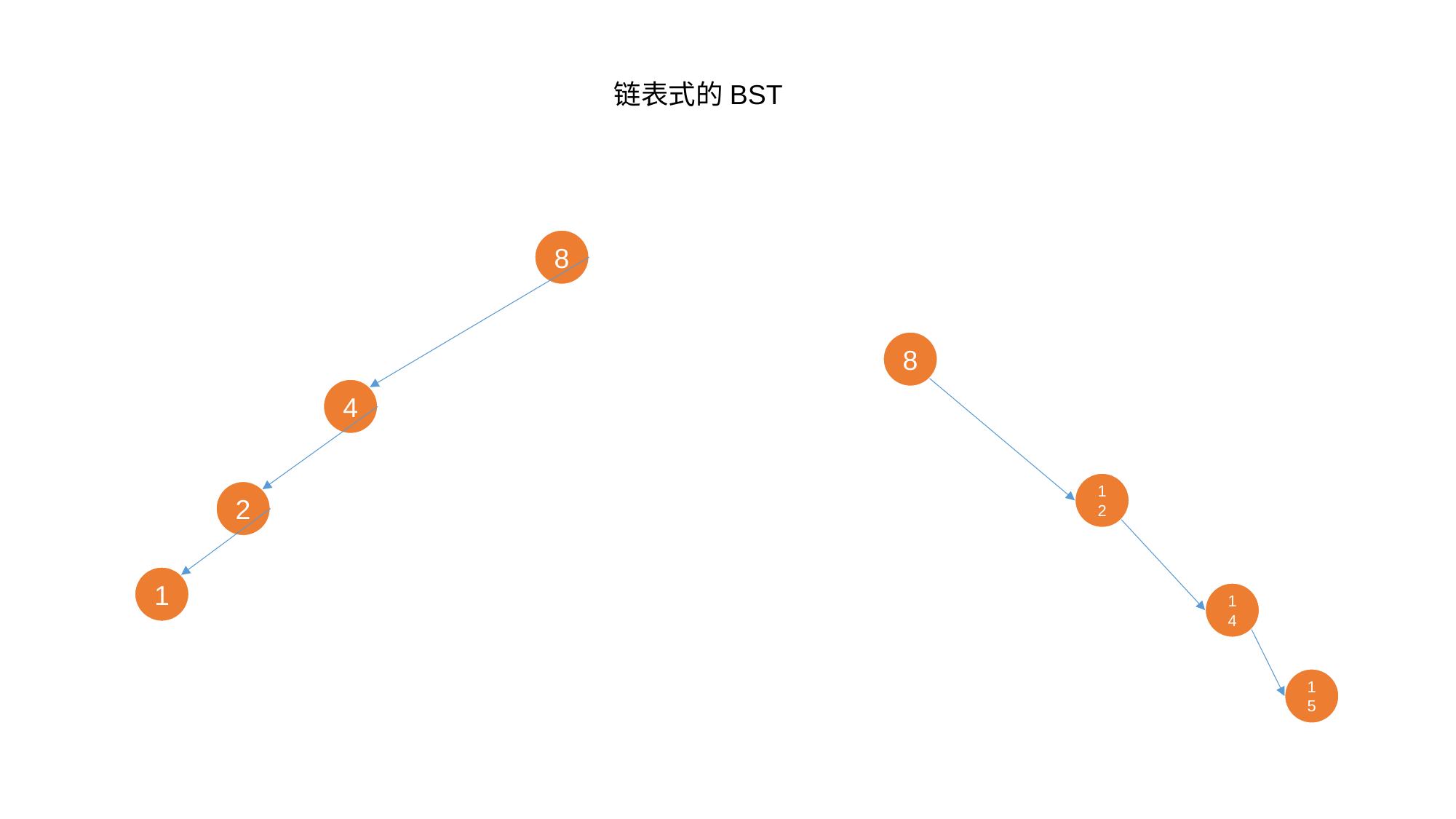

链表式的BST
8
4
2
1
8
12
14
15